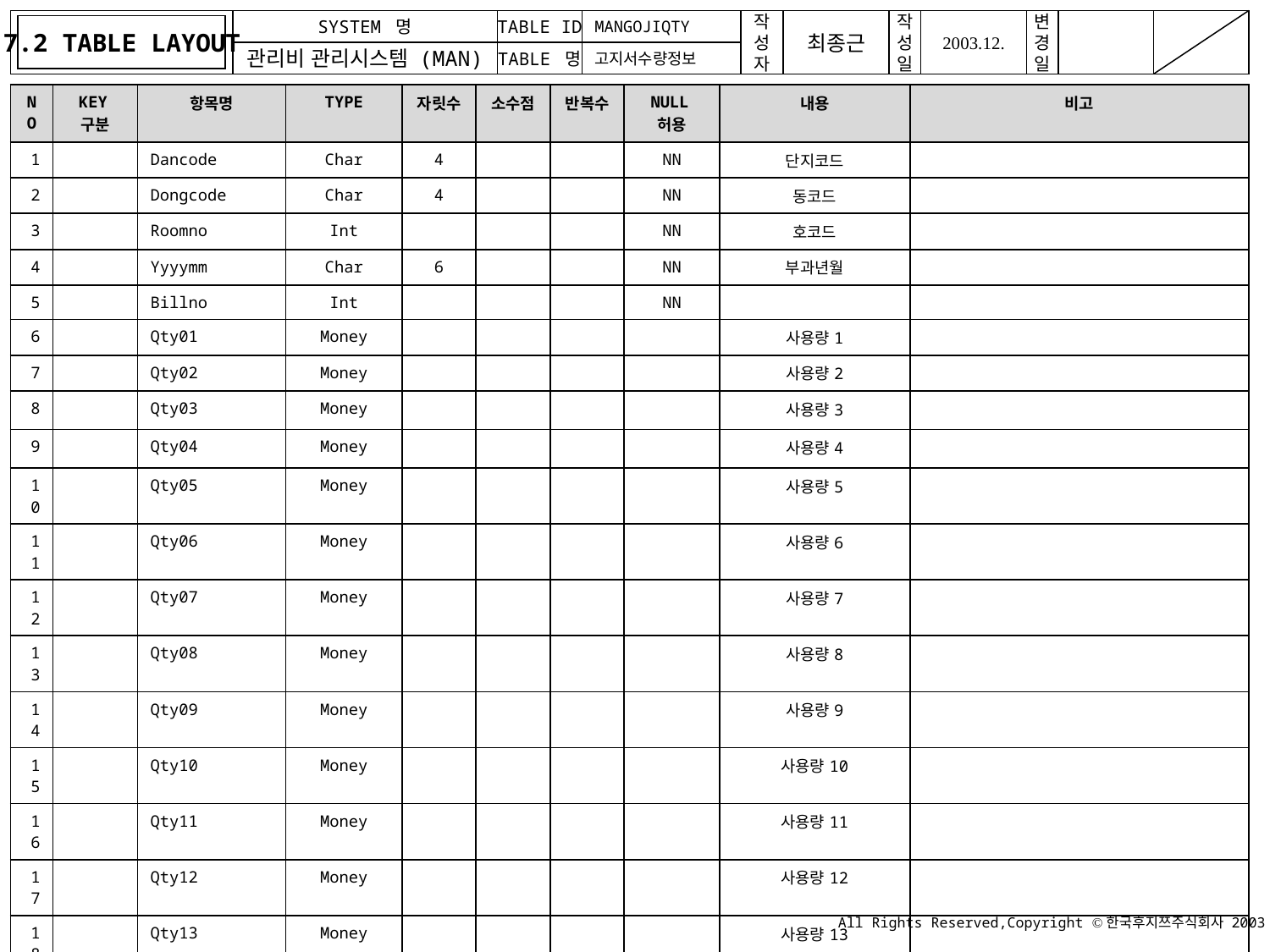

7.2 TABLE LAYOUT
MANGOJIQTY
고지서수량정보
| NO | KEY구분 | 항목명 | TYPE | 자릿수 | 소수점 | 반복수 | NULL허용 | 내용 | 비고 |
| --- | --- | --- | --- | --- | --- | --- | --- | --- | --- |
| 1 |  | Dancode | Char | 4 |  |  | NN | 단지코드 |  |
| 2 |  | Dongcode | Char | 4 |  |  | NN | 동코드 |  |
| 3 |  | Roomno | Int |  |  |  | NN | 호코드 |  |
| 4 |  | Yyyymm | Char | 6 |  |  | NN | 부과년월 |  |
| 5 |  | Billno | Int |  |  |  | NN |  |  |
| 6 |  | Qty01 | Money |  |  |  |  | 사용량1 |  |
| 7 |  | Qty02 | Money |  |  |  |  | 사용량2 |  |
| 8 |  | Qty03 | Money |  |  |  |  | 사용량3 |  |
| 9 |  | Qty04 | Money |  |  |  |  | 사용량4 |  |
| 10 |  | Qty05 | Money |  |  |  |  | 사용량5 |  |
| 11 |  | Qty06 | Money |  |  |  |  | 사용량6 |  |
| 12 |  | Qty07 | Money |  |  |  |  | 사용량7 |  |
| 13 |  | Qty08 | Money |  |  |  |  | 사용량8 |  |
| 14 |  | Qty09 | Money |  |  |  |  | 사용량9 |  |
| 15 |  | Qty10 | Money |  |  |  |  | 사용량10 |  |
| 16 |  | Qty11 | Money |  |  |  |  | 사용량11 |  |
| 17 |  | Qty12 | Money |  |  |  |  | 사용량12 |  |
| 18 |  | Qty13 | Money |  |  |  |  | 사용량13 |  |
| 19 |  | Qty14 | Money |  |  |  |  | 사용량14 |  |
| 20 |  | Qty15 | Money |  |  |  |  | 사용량15 |  |
| 21 |  | Qty16 | Money |  |  |  |  | 사용량16 |  |
| 22 |  | Qty17 | Money |  |  |  |  | 사용량17 |  |